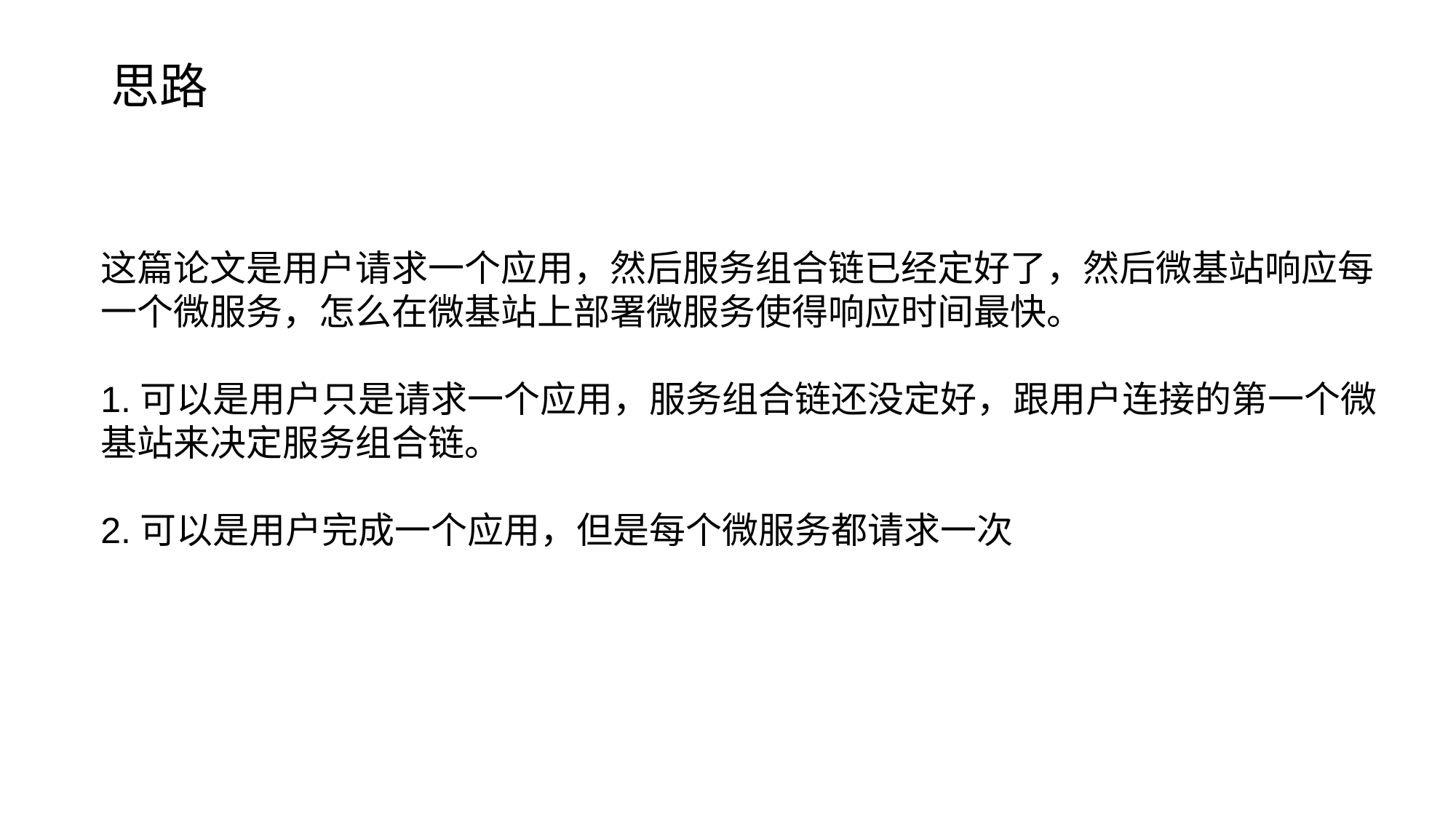

# 思路
这篇论文是用户请求一个应用，然后服务组合链已经定好了，然后微基站响应每一个微服务，怎么在微基站上部署微服务使得响应时间最快。

1.可以是用户只是请求一个应用，服务组合链还没定好，跟用户连接的第一个微基站来决定服务组合链。

2.可以是用户完成一个应用，但是每个微服务都请求一次